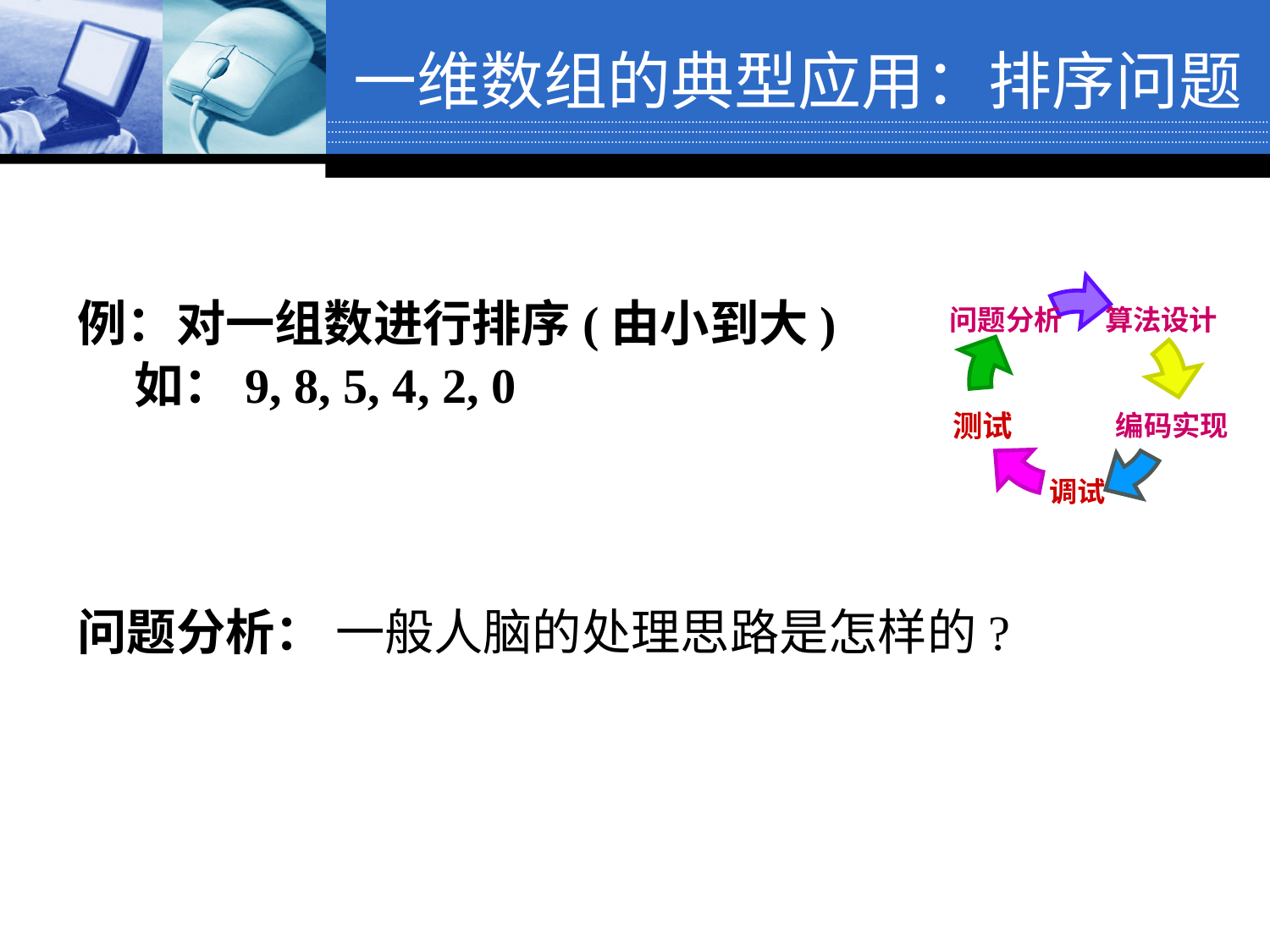

# 一维数组的典型应用：排序问题

问题分析
       算法设计

测试
编码实现
调试
例：对一组数进行排序(由小到大)
    如：9, 8, 5, 4, 2, 0

问题分析： 一般人脑的处理思路是怎样的?